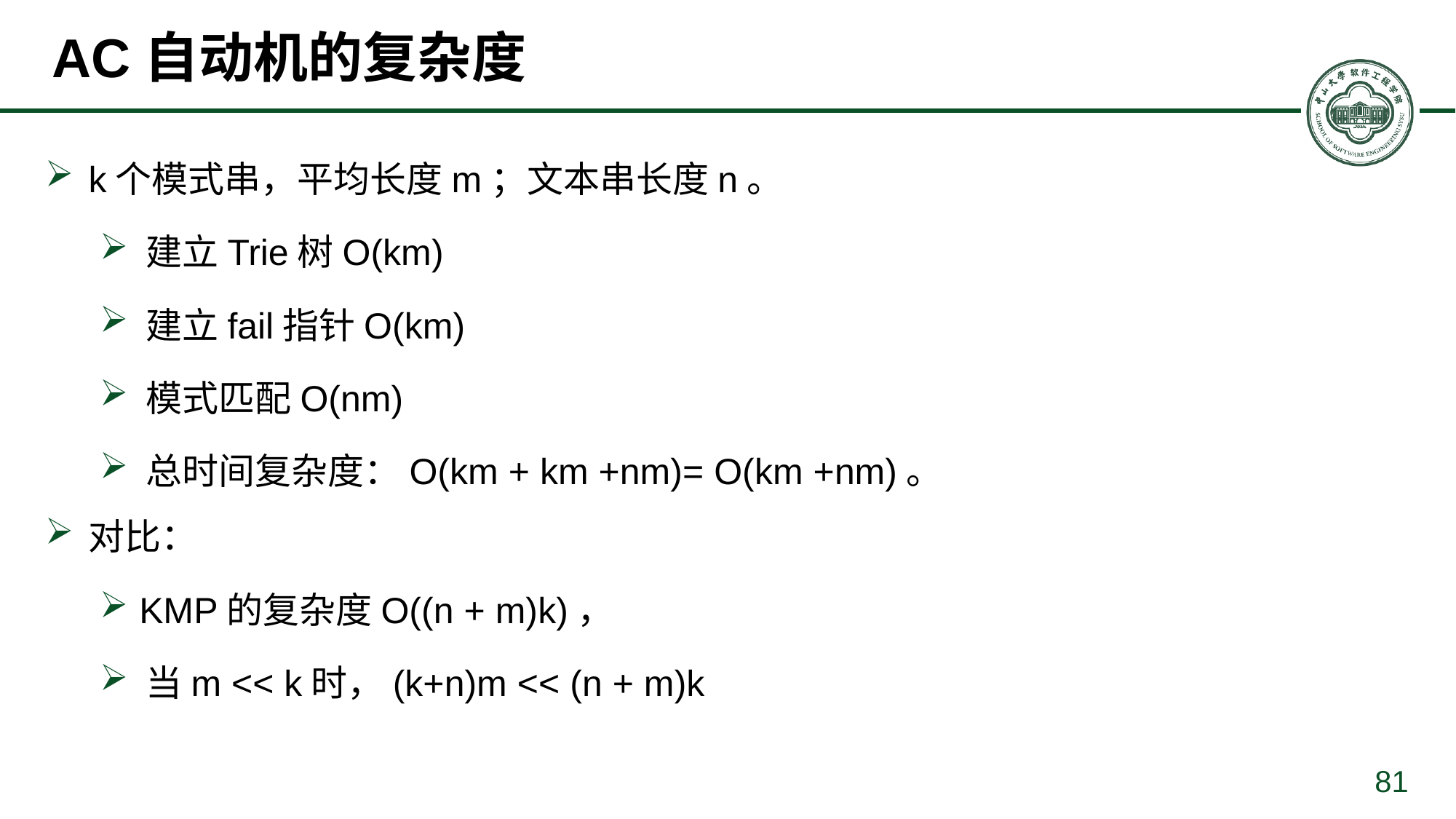

# AC自动机的复杂度
k个模式串，平均长度m；文本串长度n。
 建立Trie树O(km)
 建立fail指针O(km)
 模式匹配O(nm)
 总时间复杂度：O(km + km +nm)= O(km +nm)。
对比：
 KMP的复杂度O((n + m)k)，
 当m << k时，(k+n)m << (n + m)k
81